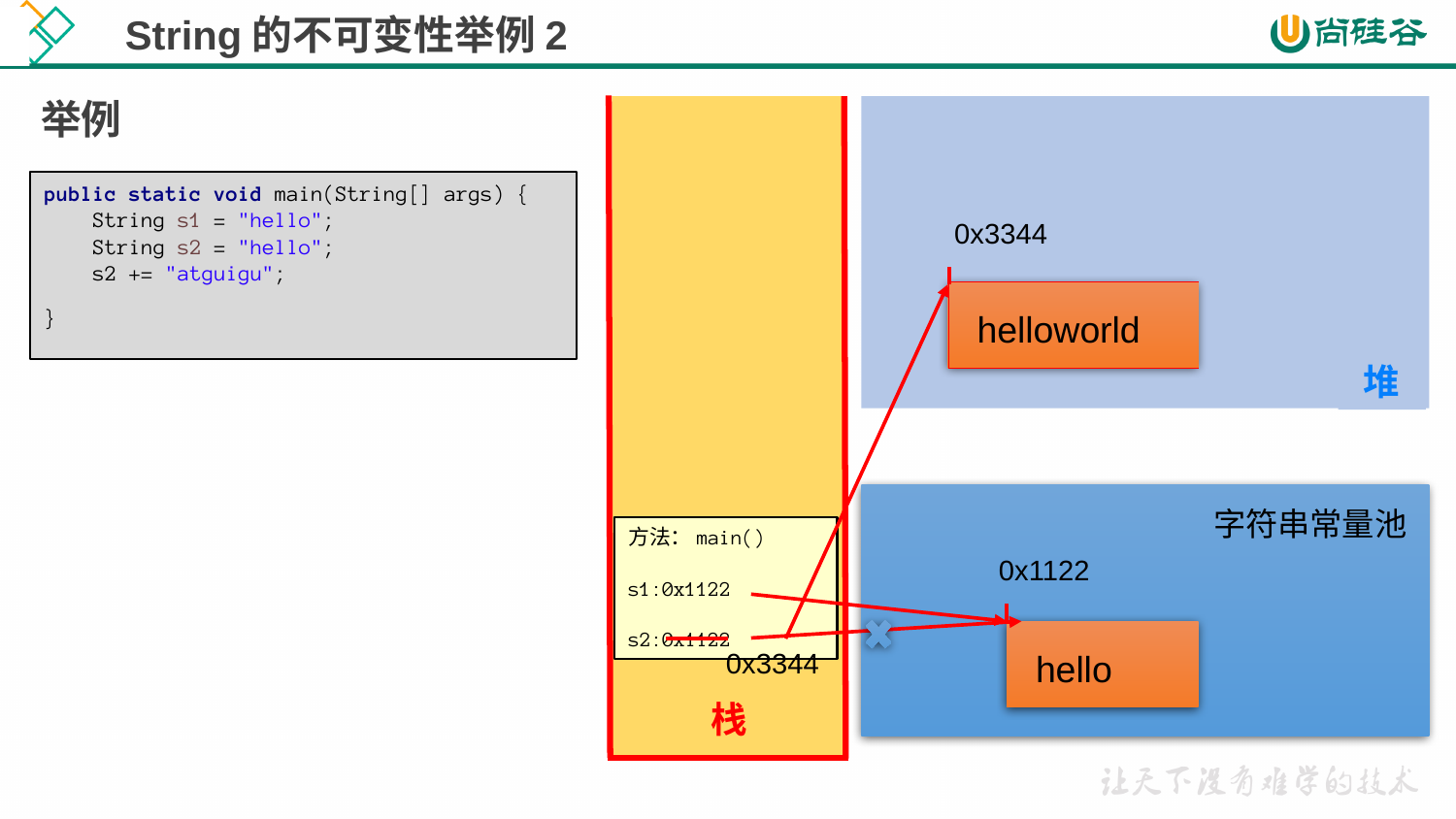

String的不可变性举例2

举例

栈

堆
public static void main(String[] args) {
    String s1 = "hello";
    String s2 = "hello";
    s2 += "atguigu";
}

0x3344

helloworld

字符串常量池
方法：main()

s1:0x1122

s2:0x1122
0x1122

0x3344
hello